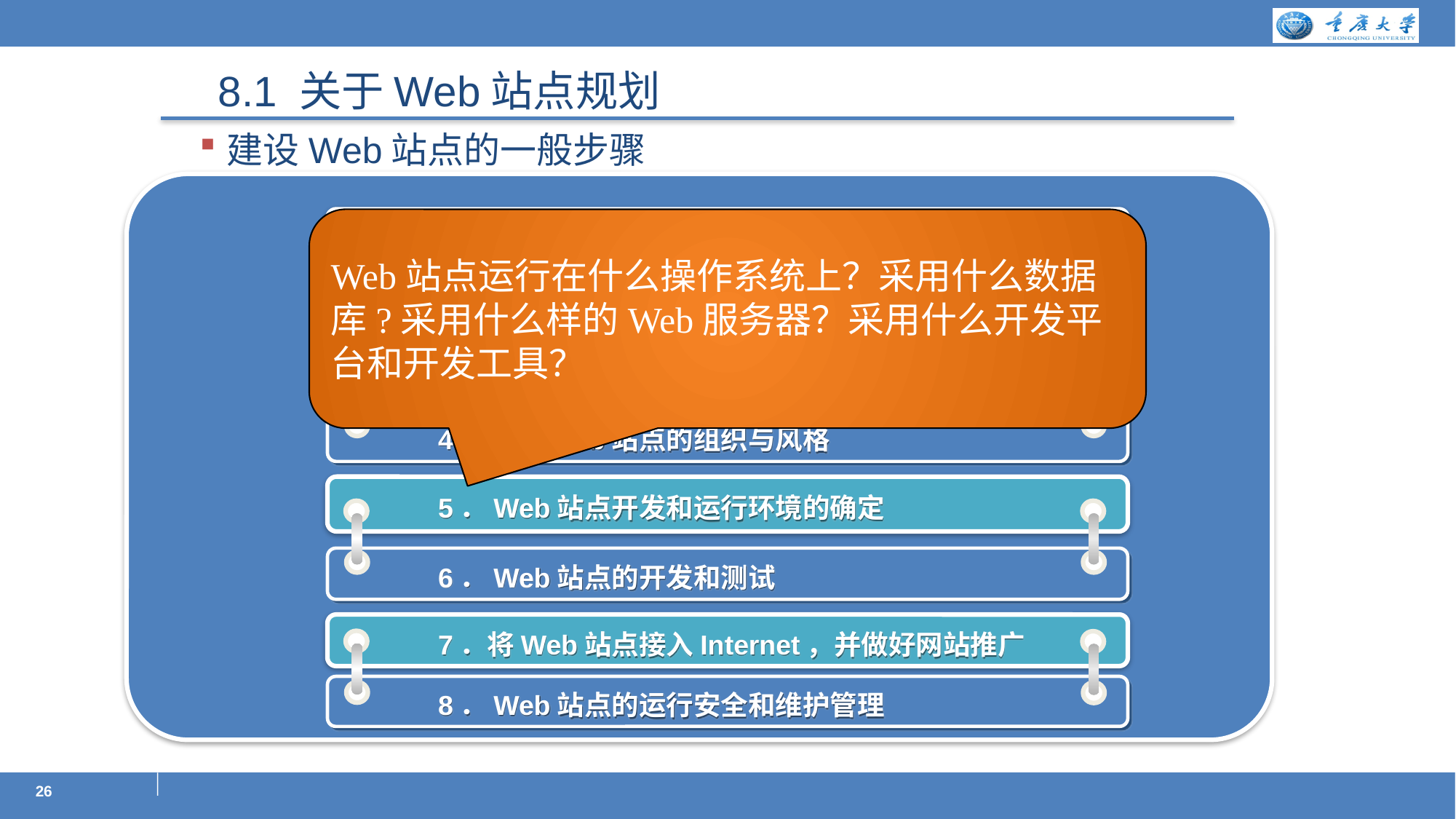

8.1 关于Web站点规划
建设Web站点的一般步骤

Web站点运行在什么操作系统上？采用什么数据库?采用什么样的Web服务器？采用什么开发平台和开发工具？
1．Web站点的准备

2．域名注册

3．Web站点的需求分析和总体设计

4．确定Web站点的组织与风格

5．Web站点开发和运行环境的确定

6．Web站点的开发和测试

7．将Web站点接入Internet，并做好网站推广

8．Web站点的运行安全和维护管理
26